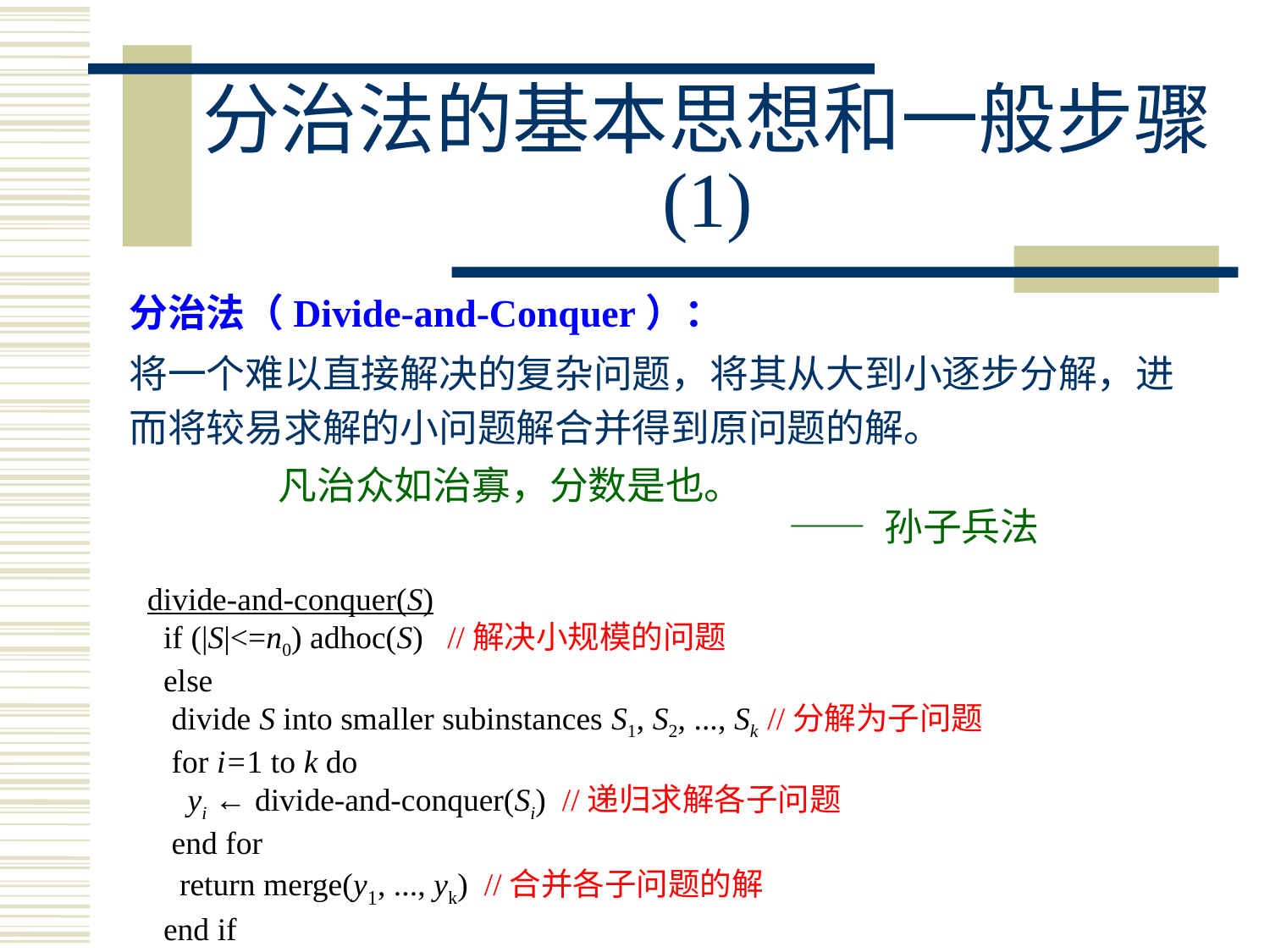

# 分治法的基本思想和一般步骤 (1)
分治法（Divide-and-Conquer）：
将一个难以直接解决的复杂问题，将其从大到小逐步分解，进而将较易求解的小问题解合并得到原问题的解。

                  凡治众如治寡，分数是也。
					            —— 孙子兵法
divide-and-conquer(S)
  if (|S|<=n0) adhoc(S)   //解决小规模的问题
  else
   divide S into smaller subinstances S1, S2, ..., Sk  //分解为子问题
   for i=1 to k do
     yi ← divide-and-conquer(Si)  //递归求解各子问题
   end for
    return merge(y1, ..., yk)  //合并各子问题的解
  end if